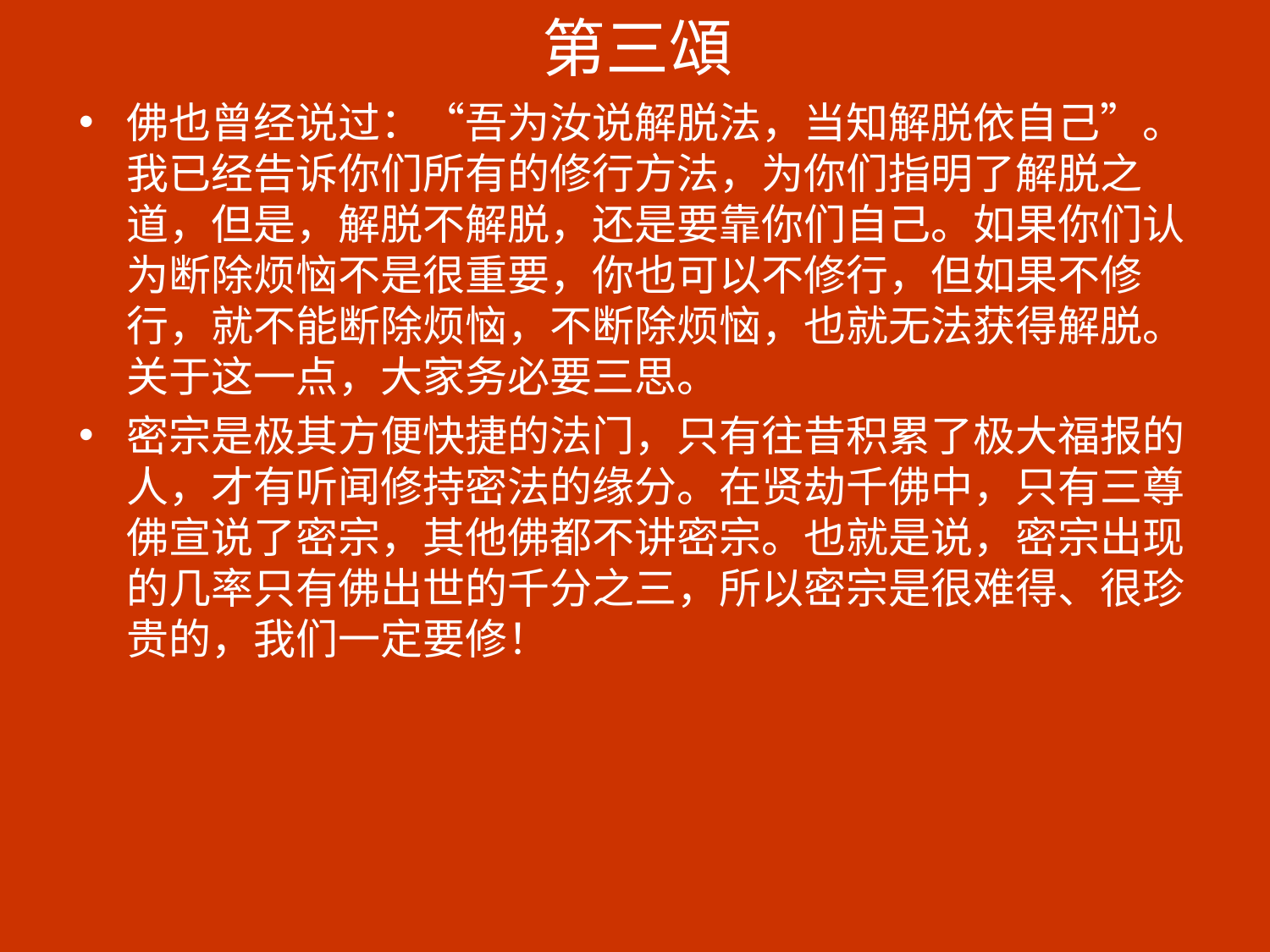

# 第三頌
佛也曾经说过：“吾为汝说解脱法，当知解脱依自己”。我已经告诉你们所有的修行方法，为你们指明了解脱之道，但是，解脱不解脱，还是要靠你们自己。如果你们认为断除烦恼不是很重要，你也可以不修行，但如果不修行，就不能断除烦恼，不断除烦恼，也就无法获得解脱。关于这一点，大家务必要三思。
密宗是极其方便快捷的法门，只有往昔积累了极大福报的人，才有听闻修持密法的缘分。在贤劫千佛中，只有三尊佛宣说了密宗，其他佛都不讲密宗。也就是说，密宗出现的几率只有佛出世的千分之三，所以密宗是很难得、很珍贵的，我们一定要修！